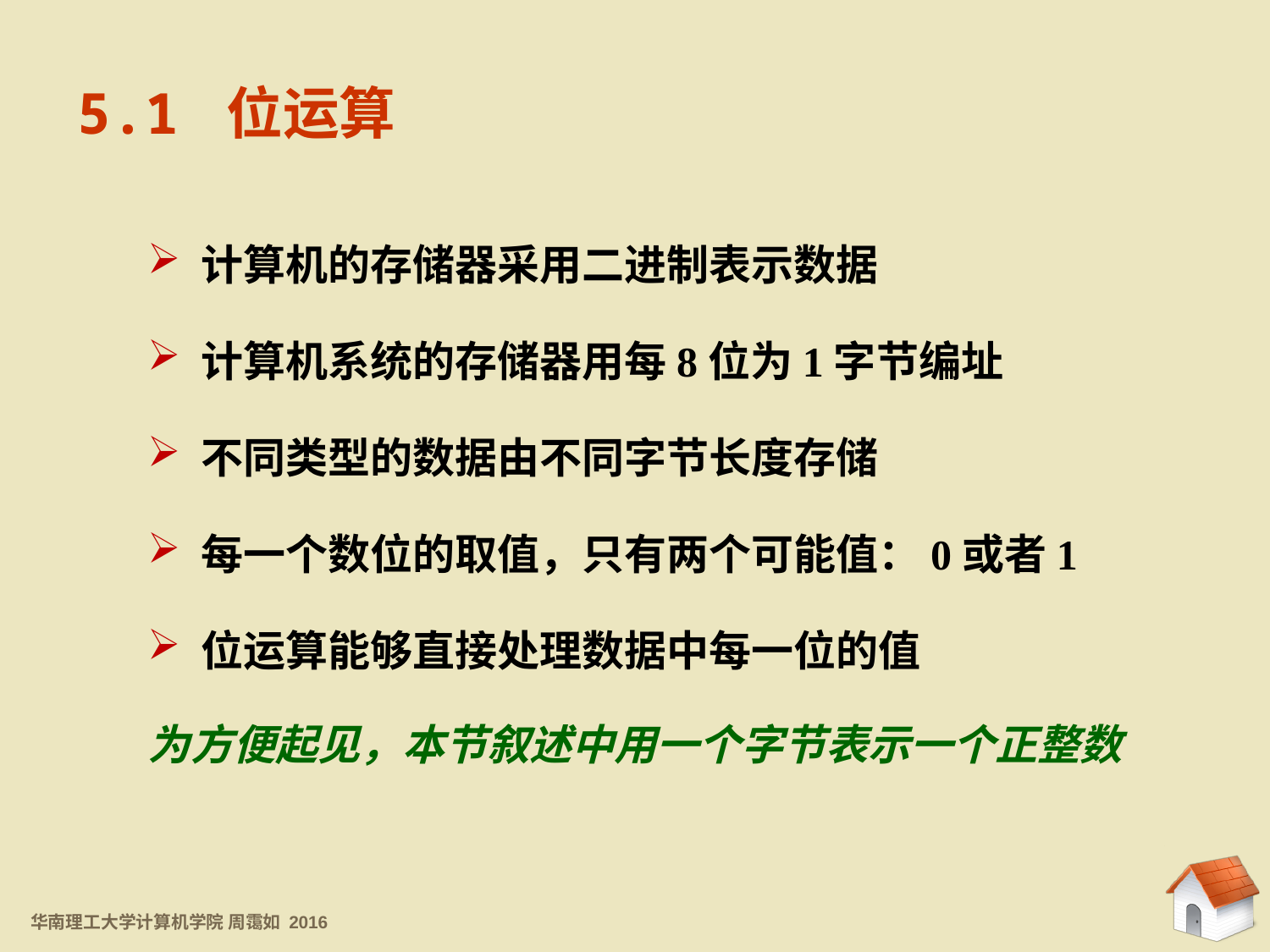

5.1 位运算
 计算机的存储器采用二进制表示数据
 计算机系统的存储器用每8位为1字节编址
 不同类型的数据由不同字节长度存储
 每一个数位的取值，只有两个可能值：0或者1
 位运算能够直接处理数据中每一位的值
为方便起见，本节叙述中用一个字节表示一个正整数